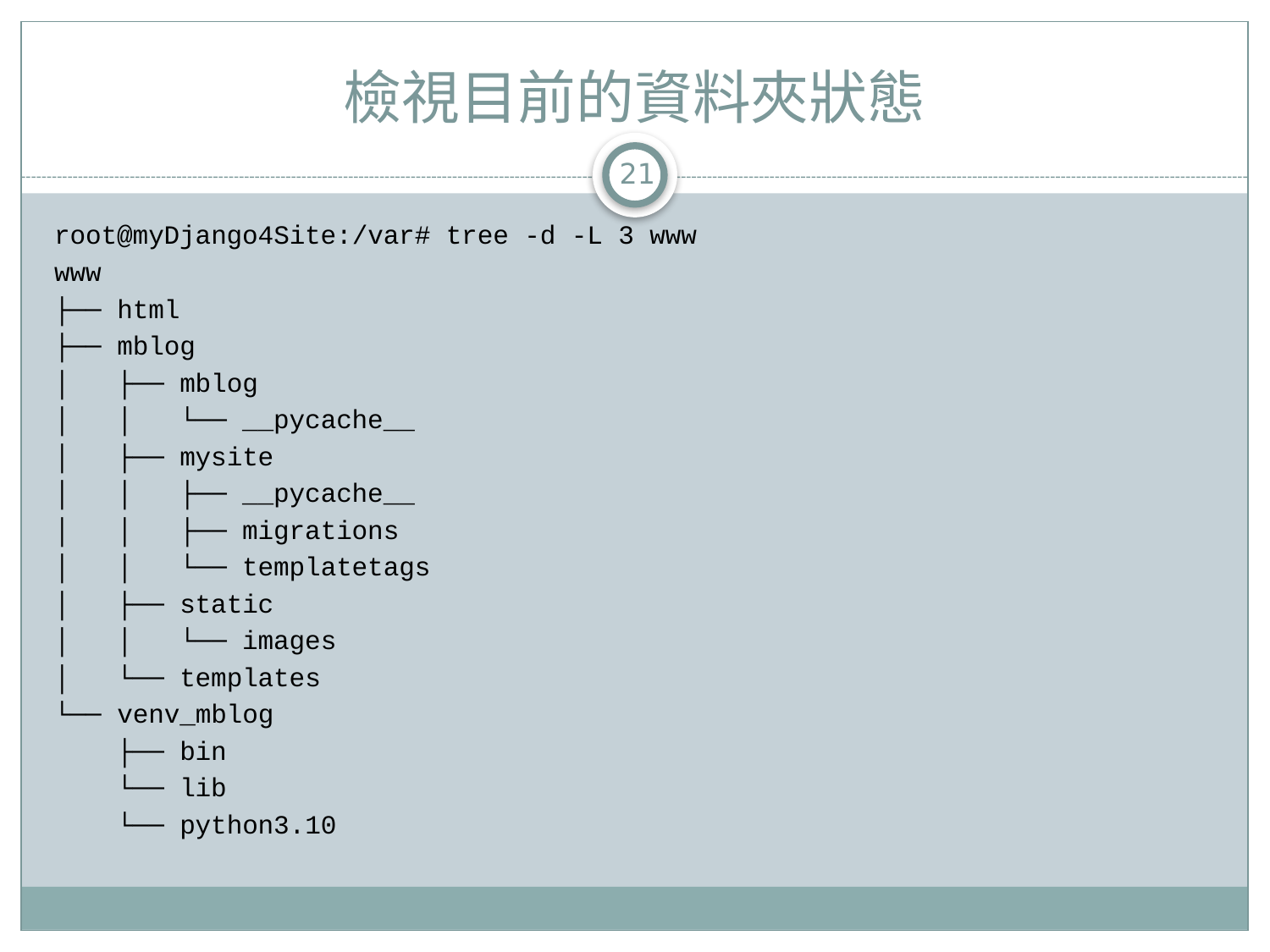

# 檢視目前的資料夾狀態
21
root@myDjango4Site:/var# tree -d -L 3 www
www
├── html
├── mblog
│   ├── mblog
│   │   └── __pycache__
│   ├── mysite
│   │   ├── __pycache__
│   │   ├── migrations
│   │   └── templatetags
│   ├── static
│   │   └── images
│   └── templates
└── venv_mblog
    ├── bin
    └── lib
    └── python3.10